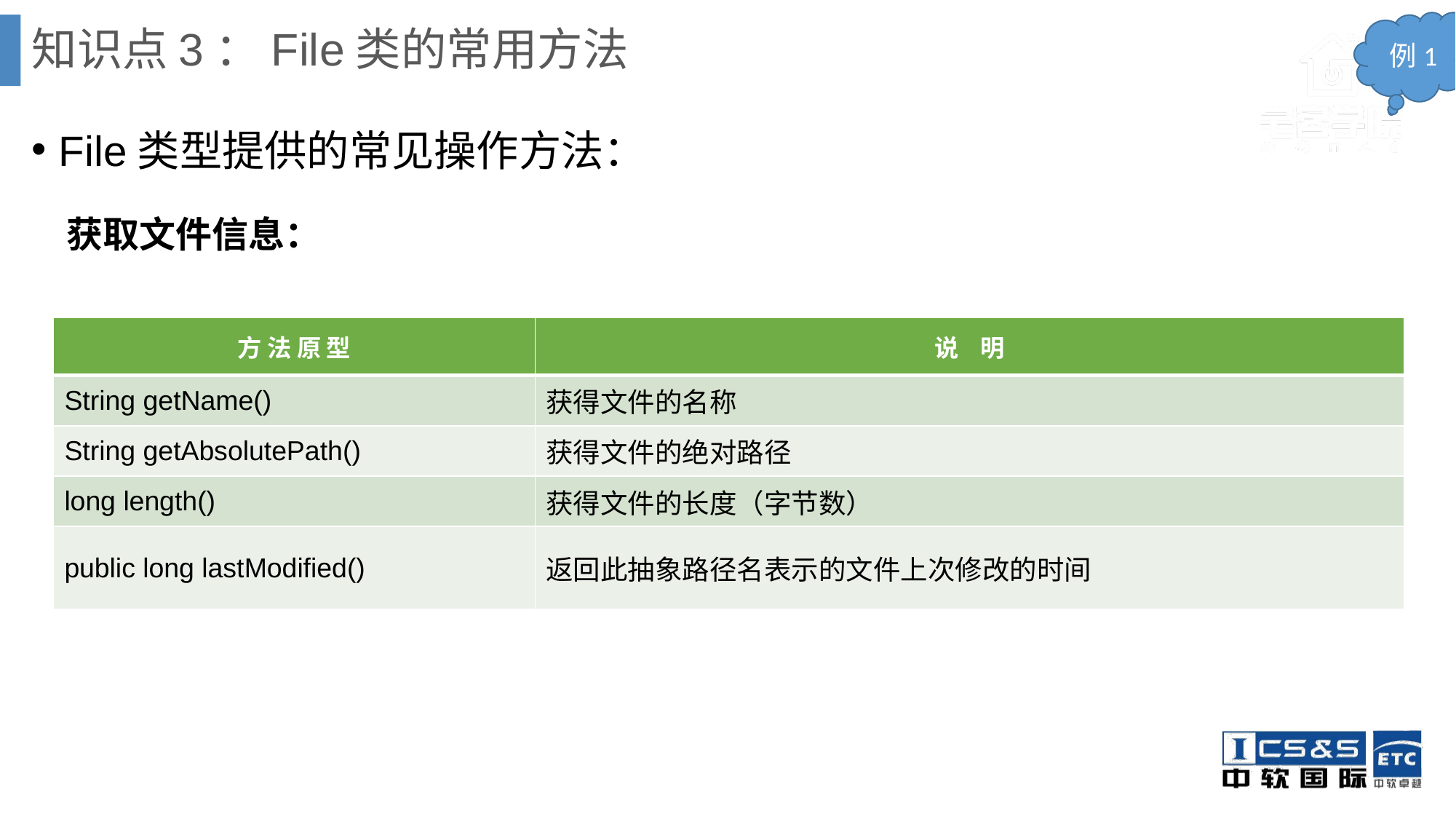

# 知识点3：File类的常用方法
例1
File类型提供的常见操作方法：
    获取文件信息：

| 方 法 原 型 | 说 明 |
| --- | --- |
| String getName() | 获得文件的名称 |
| String getAbsolutePath() | 获得文件的绝对路径 |
| long length() | 获得文件的长度（字节数） |
| public long lastModified() | 返回此抽象路径名表示的文件上次修改的时间 |